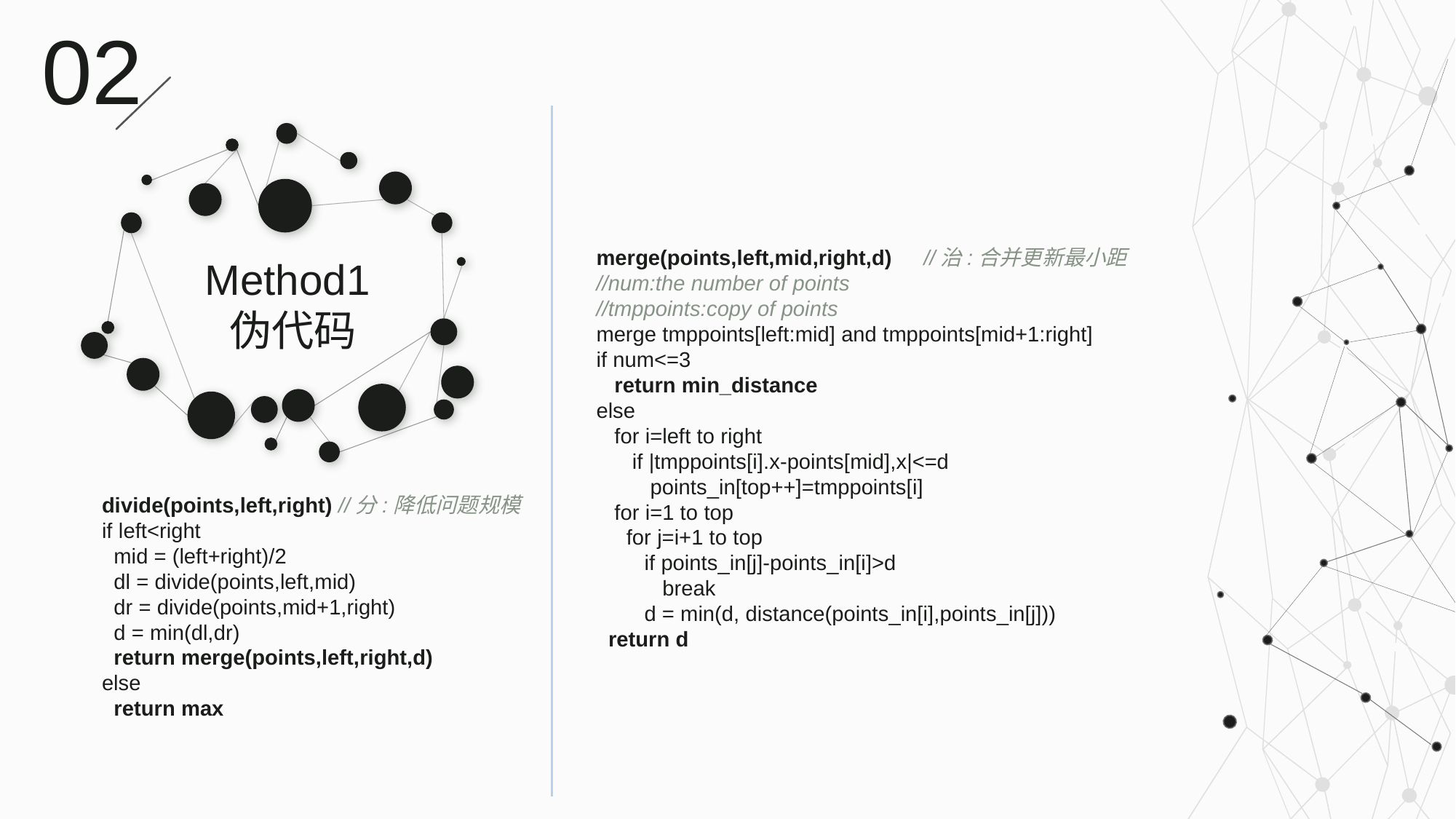

02

merge(points,left,mid,right,d)	//治:合并更新最小距
//num:the number of points
//tmppoints:copy of points
merge tmppoints[left:mid] and tmppoints[mid+1:right]
if num<=3
   return min_distance
else
   for i=left to right
      if |tmppoints[i].x-points[mid],x|<=d
         points_in[top++]=tmppoints[i]
   for i=1 to top
     for j=i+1 to top
        if points_in[j]-points_in[i]>d
           break
        d = min(d, distance(points_in[i],points_in[j]))
  return d

Method1伪代码

divide(points,left,right) //分:降低问题规模
if left<right
  mid = (left+right)/2
  dl = divide(points,left,mid)
  dr = divide(points,mid+1,right)
  d = min(dl,dr)
  return merge(points,left,right,d)
else
  return max